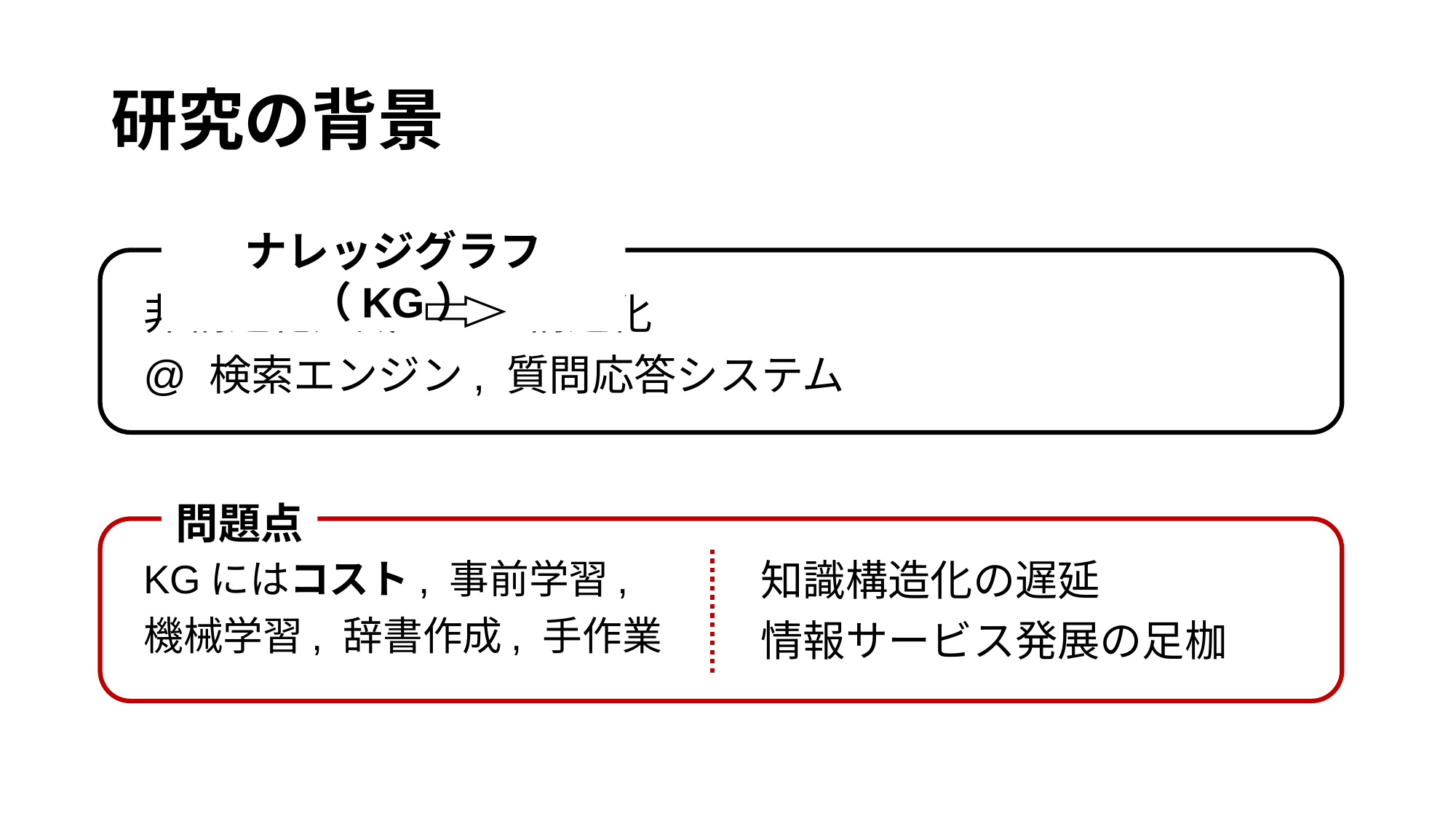

# 研究の背景
ナレッジグラフ（KG）

非構造化知識　　　構造化
@ 検索エンジン, 質問応答システム

問題点

KGにはコスト, 事前学習,
機械学習, 辞書作成, 手作業
知識構造化の遅延
情報サービス発展の足枷